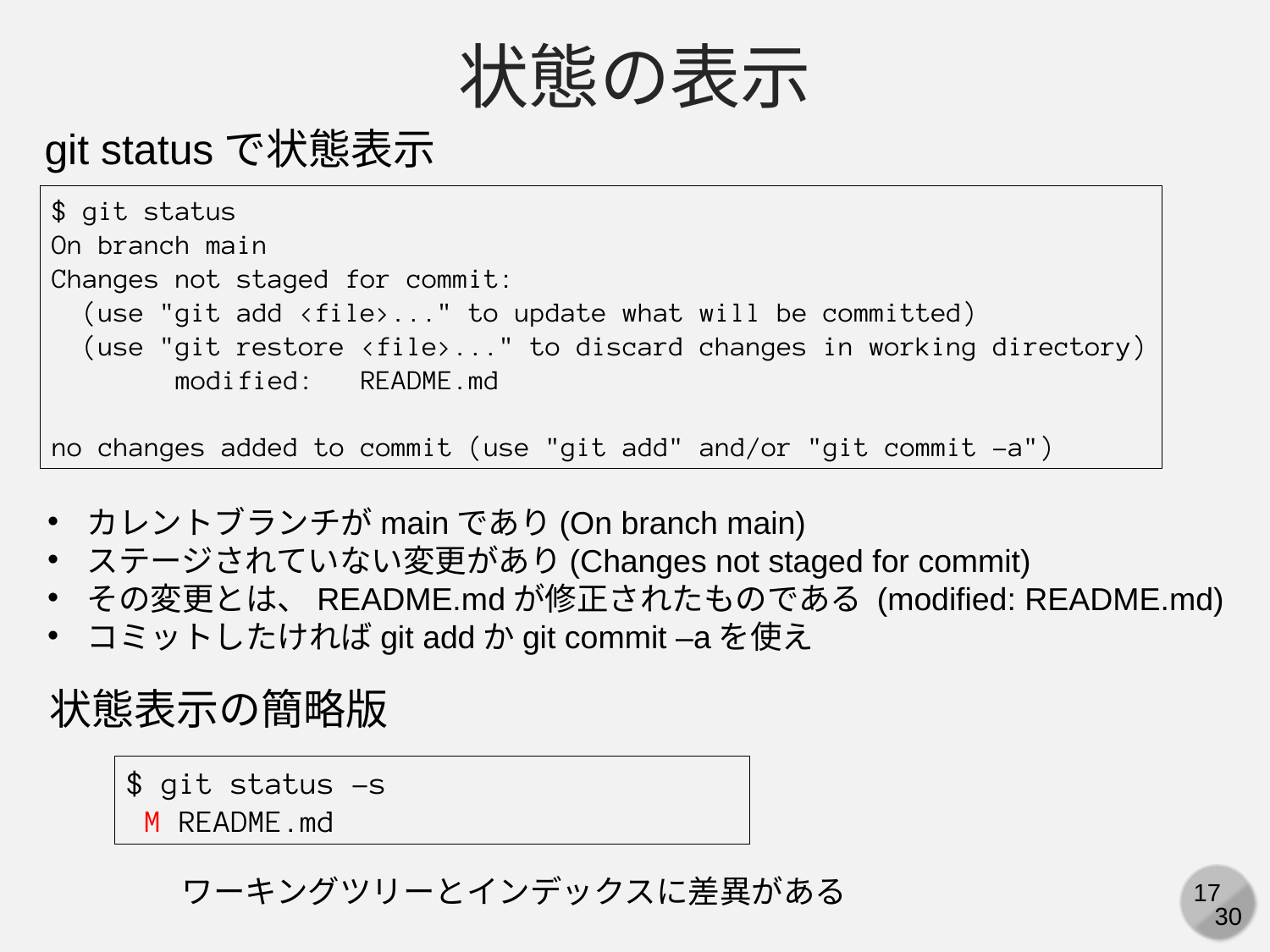

状態の表示
git statusで状態表示
$ git status
On branch main
Changes not staged for commit:
  (use "git add <file>..." to update what will be committed)
  (use "git restore <file>..." to discard changes in working directory)
        modified:   README.md

no changes added to commit (use "git add" and/or "git commit -a")
カレントブランチがmainであり(On branch main)
ステージされていない変更があり(Changes not staged for commit)
その変更とは、README.mdが修正されたものである (modified: README.md)
コミットしたければgit addかgit commit –aを使え
状態表示の簡略版
$ git status -s
 M README.md
ワーキングツリーとインデックスに差異がある